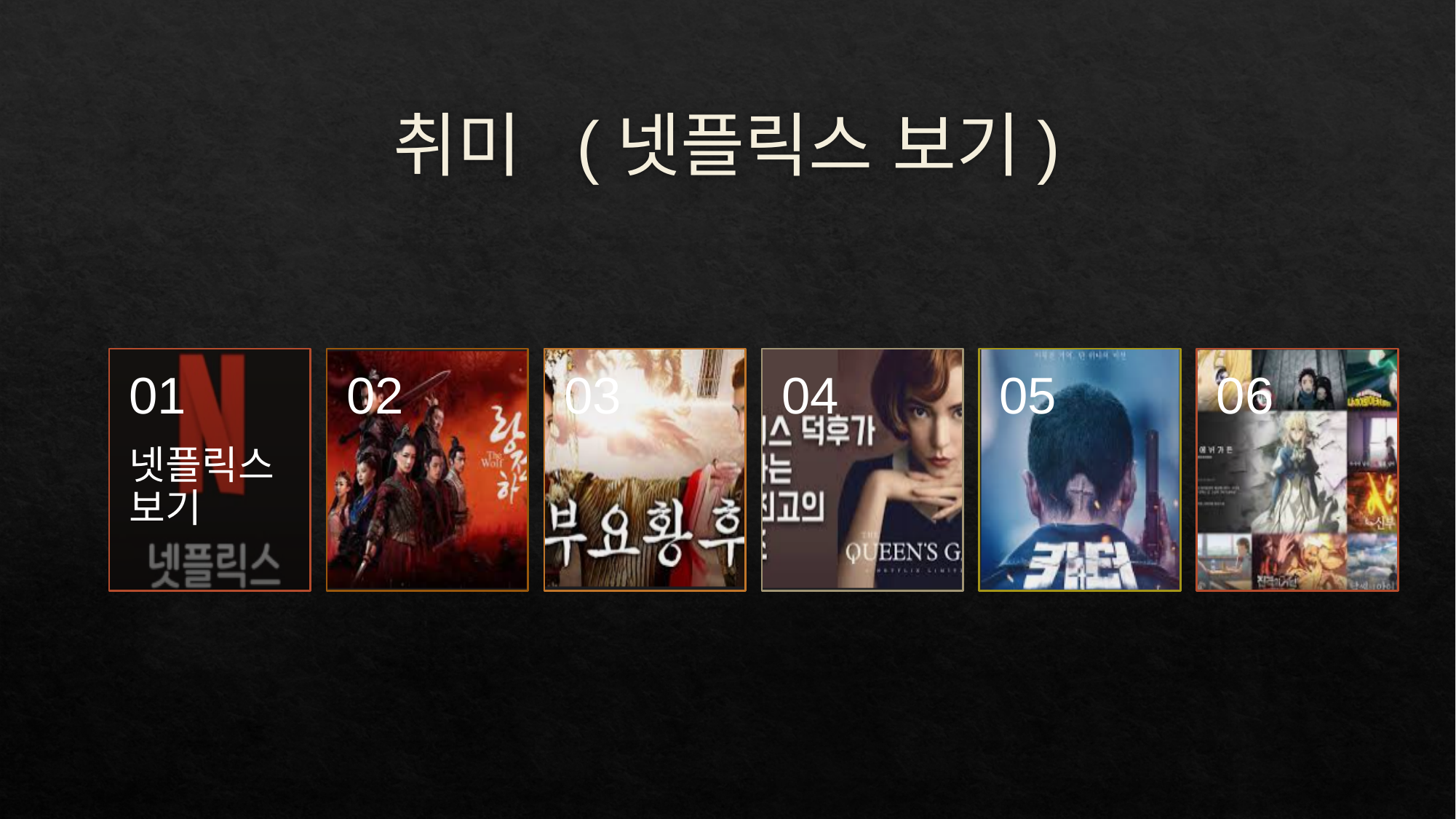

# 취미  (넷플릭스 보기)
넷플릭스 보기
01

02

03

04

05

06